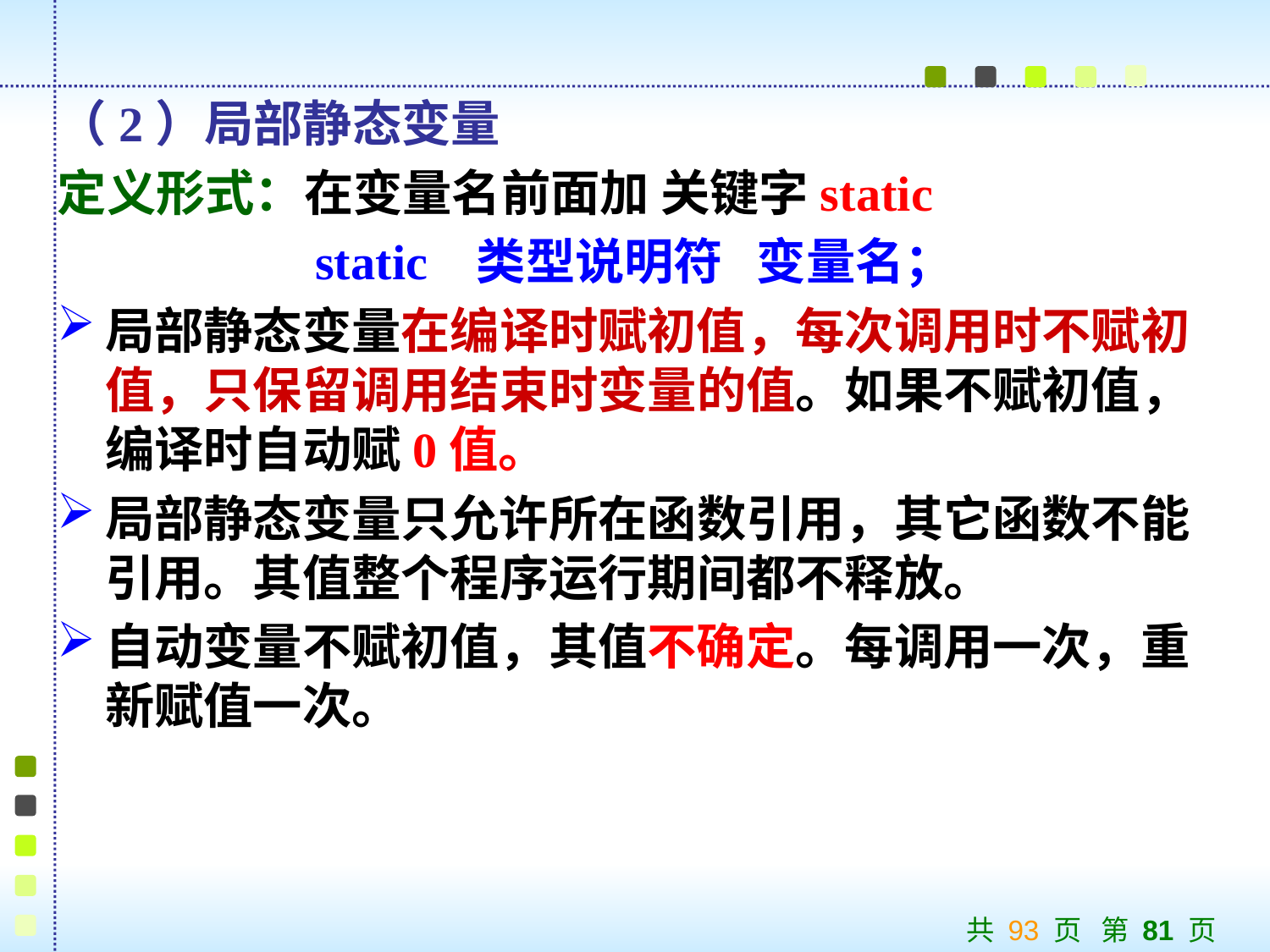

（2）局部静态变量
定义形式：在变量名前面加 关键字static
                     static   类型说明符   变量名；
局部静态变量在编译时赋初值，每次调用时不赋初值，只保留调用结束时变量的值。如果不赋初值，编译时自动赋0值。
局部静态变量只允许所在函数引用，其它函数不能引用。其值整个程序运行期间都不释放。
自动变量不赋初值，其值不确定。每调用一次，重新赋值一次。

共 93 页   第 81 页